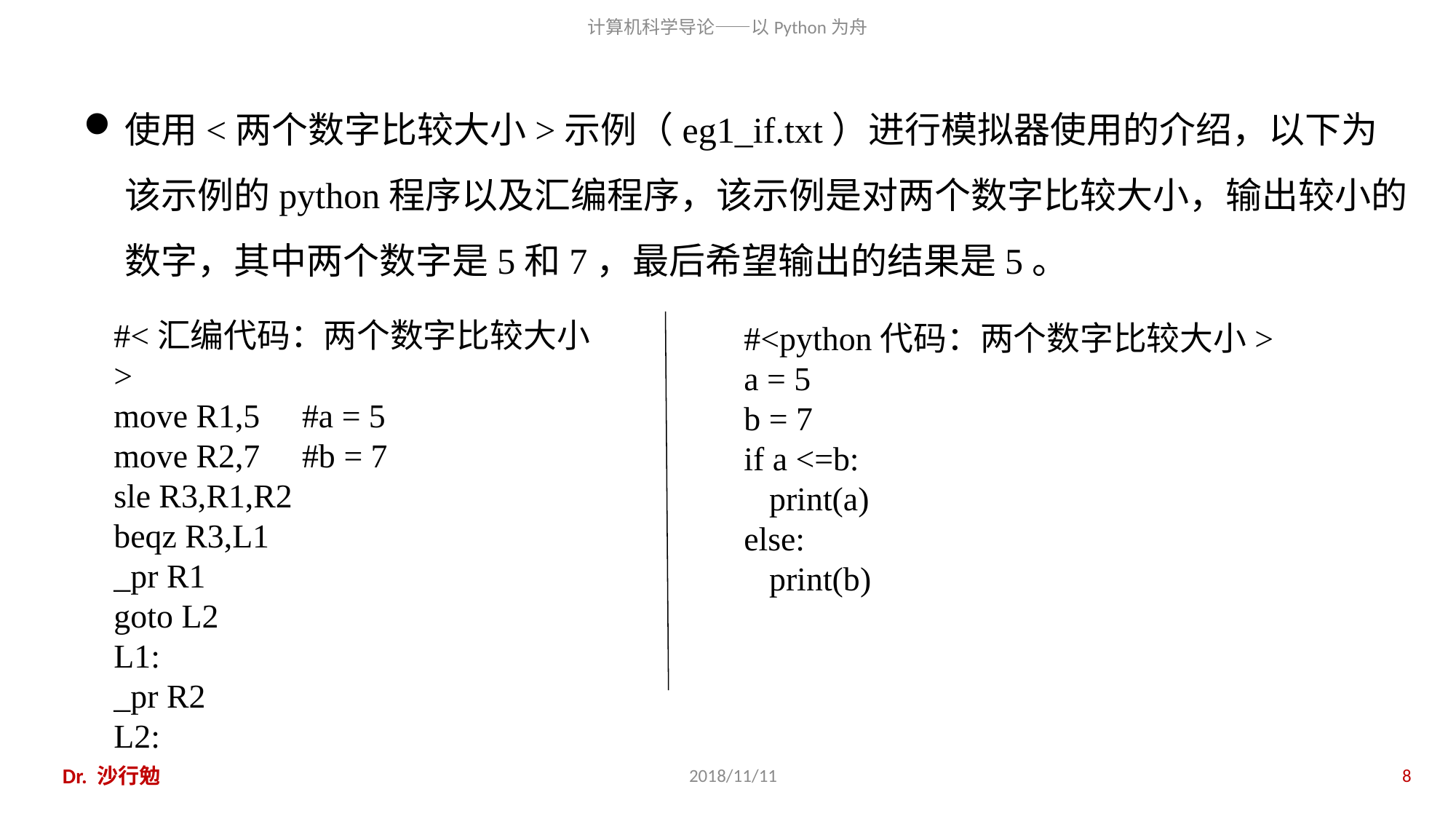

使用<两个数字比较大小>示例（eg1_if.txt）进行模拟器使用的介绍，以下为该示例的python程序以及汇编程序，该示例是对两个数字比较大小，输出较小的数字，其中两个数字是5和7，最后希望输出的结果是5。

#<汇编代码：两个数字比较大小>
move R1,5     #a = 5
move R2,7     #b = 7
sle R3,R1,R2
beqz R3,L1
_pr R1
goto L2
L1:
_pr R2
L2:
#<python代码：两个数字比较大小>
a = 5
b = 7
if a <=b:
   print(a)
else:
   print(b)

Dr. 沙行勉
2018/11/11
8